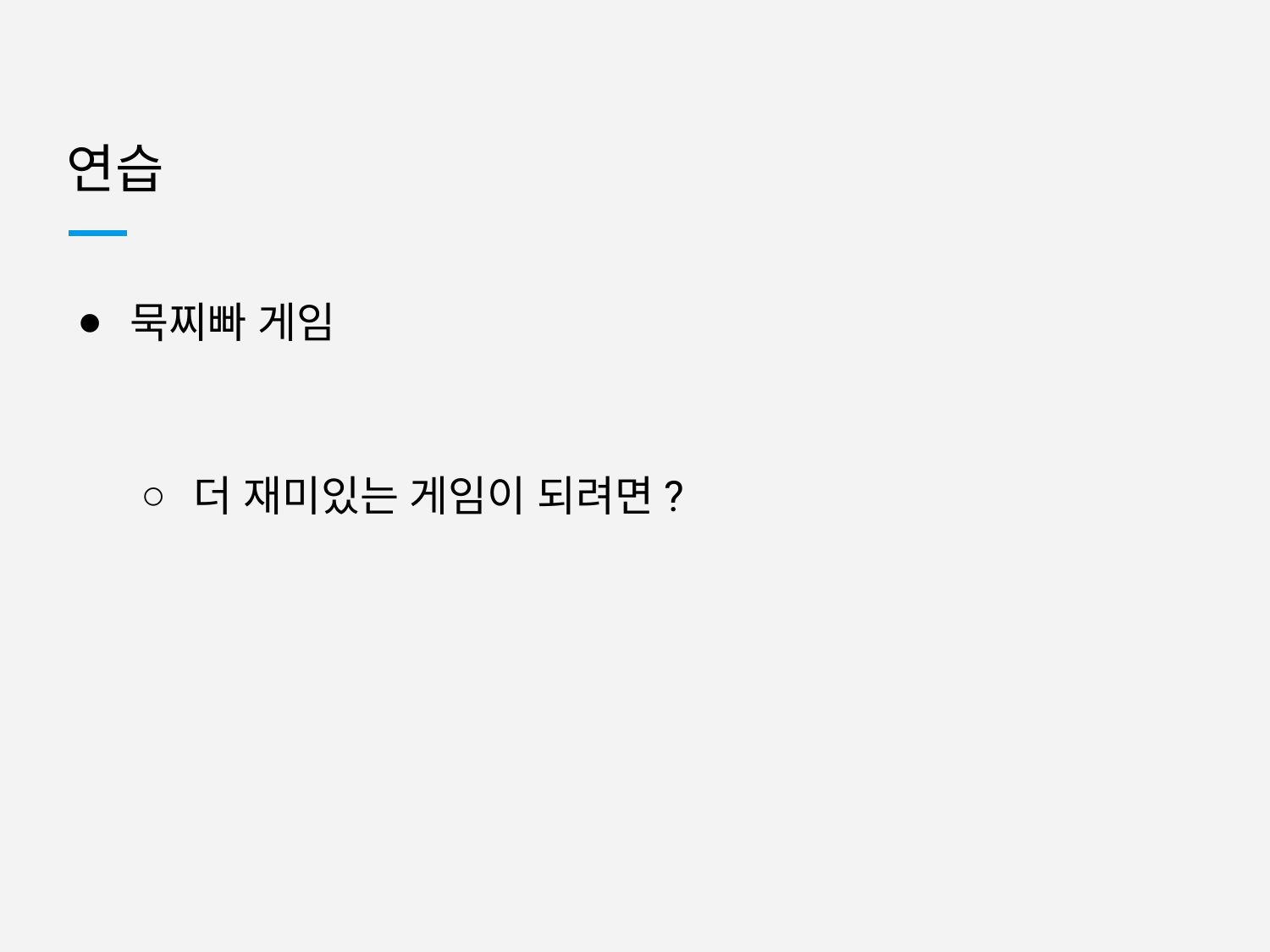

# 연습
묵찌빠 게임

더 재미있는 게임이 되려면?